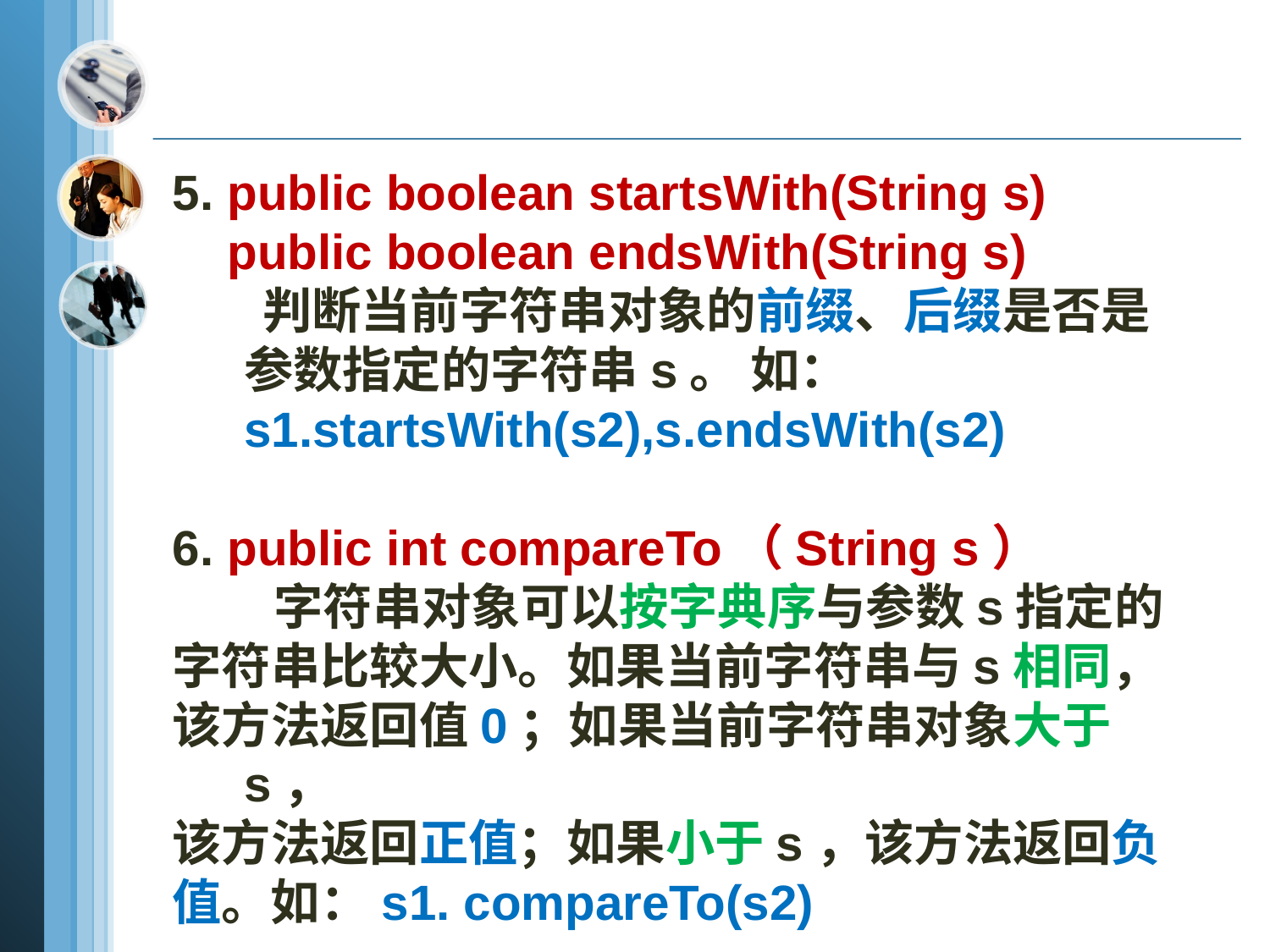

5. public boolean startsWith(String s)
    public boolean endsWith(String s)
       判断当前字符串对象的前缀、后缀是否是参数指定的字符串s。 如：s1.startsWith(s2),s.endsWith(s2)
6. public int compareTo（String s）
        字符串对象可以按字典序与参数s指定的
字符串比较大小。如果当前字符串与s相同，
该方法返回值0；如果当前字符串对象大于s，
该方法返回正值；如果小于s，该方法返回负
值。如：s1. compareTo(s2)